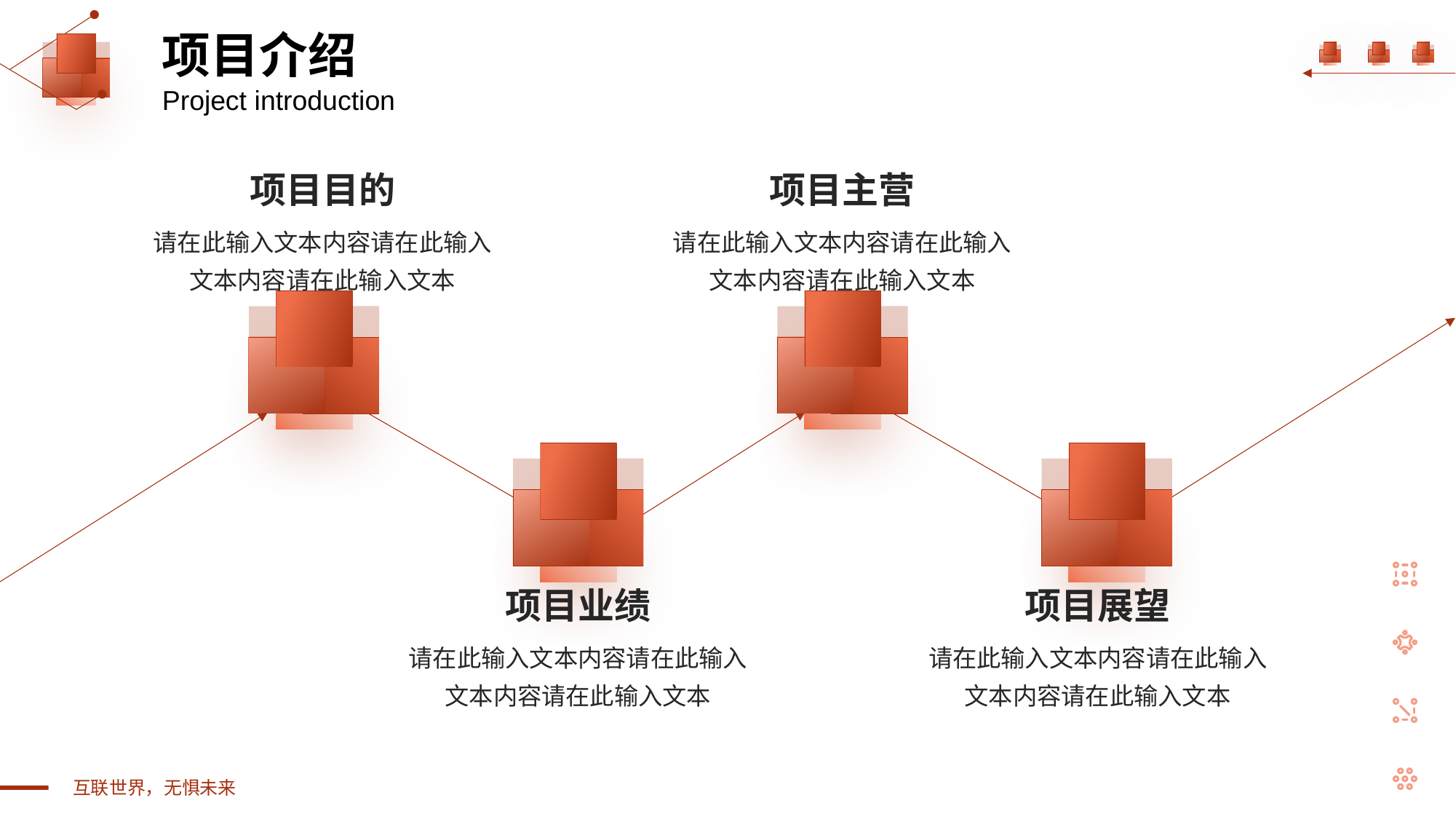

项目介绍
Project introduction
项目目的
请在此输入文本内容请在此输入文本内容请在此输入文本
项目主营
请在此输入文本内容请在此输入文本内容请在此输入文本

项目业绩
请在此输入文本内容请在此输入文本内容请在此输入文本
项目展望
请在此输入文本内容请在此输入文本内容请在此输入文本